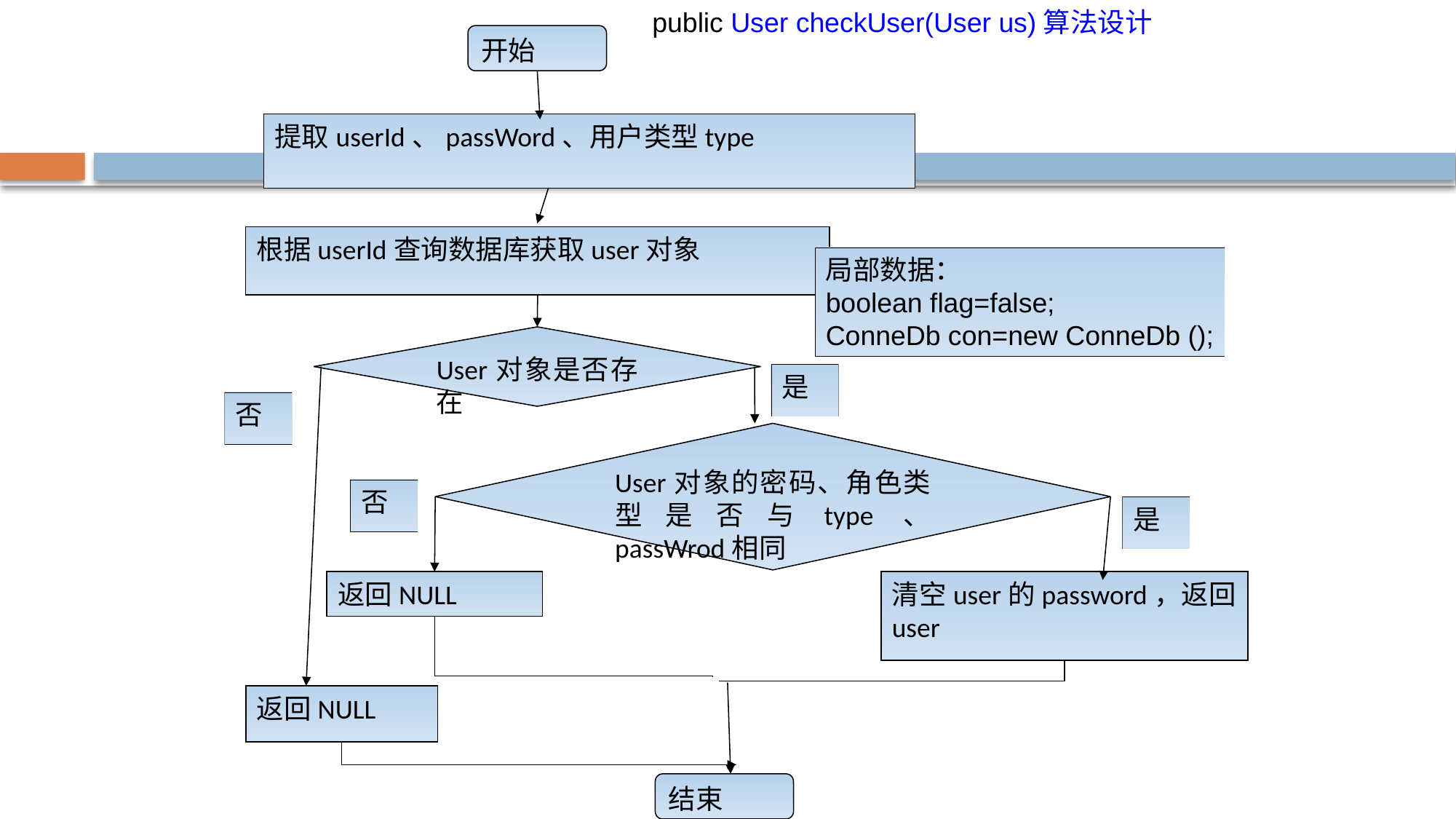

public User checkUser(User us)算法设计
开始

提取userId、passWord、用户类型type
根据userId查询数据库获取user对象
User对象是否存在
是
否
User对象的密码、角色类型是否与type、 passWrod相同
否
是
返回NULL
清空user的password，返回user
返回NULL
结束

局部数据：
boolean flag=false;
ConneDb con=new ConneDb ();